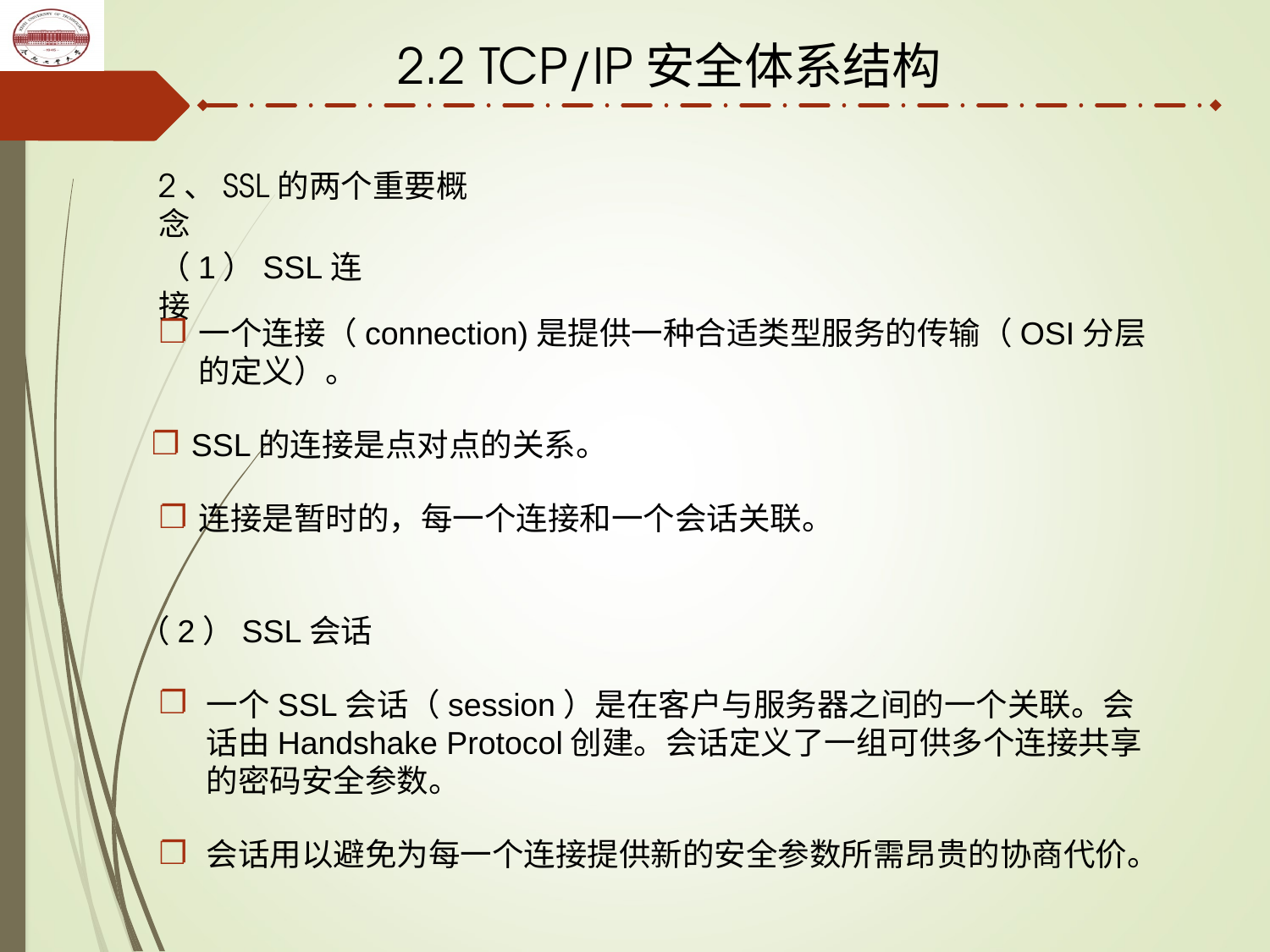

2.2 TCP/IP安全体系结构
2、SSL的两个重要概念
（1）SSL连接
一个连接（connection)是提供一种合适类型服务的传输（OSI分层的定义）。
SSL的连接是点对点的关系。
连接是暂时的，每一个连接和一个会话关联。
（2）SSL会话
一个SSL会话（session）是在客户与服务器之间的一个关联。会话由Handshake Protocol创建。会话定义了一组可供多个连接共享的密码安全参数。
会话用以避免为每一个连接提供新的安全参数所需昂贵的协商代价。